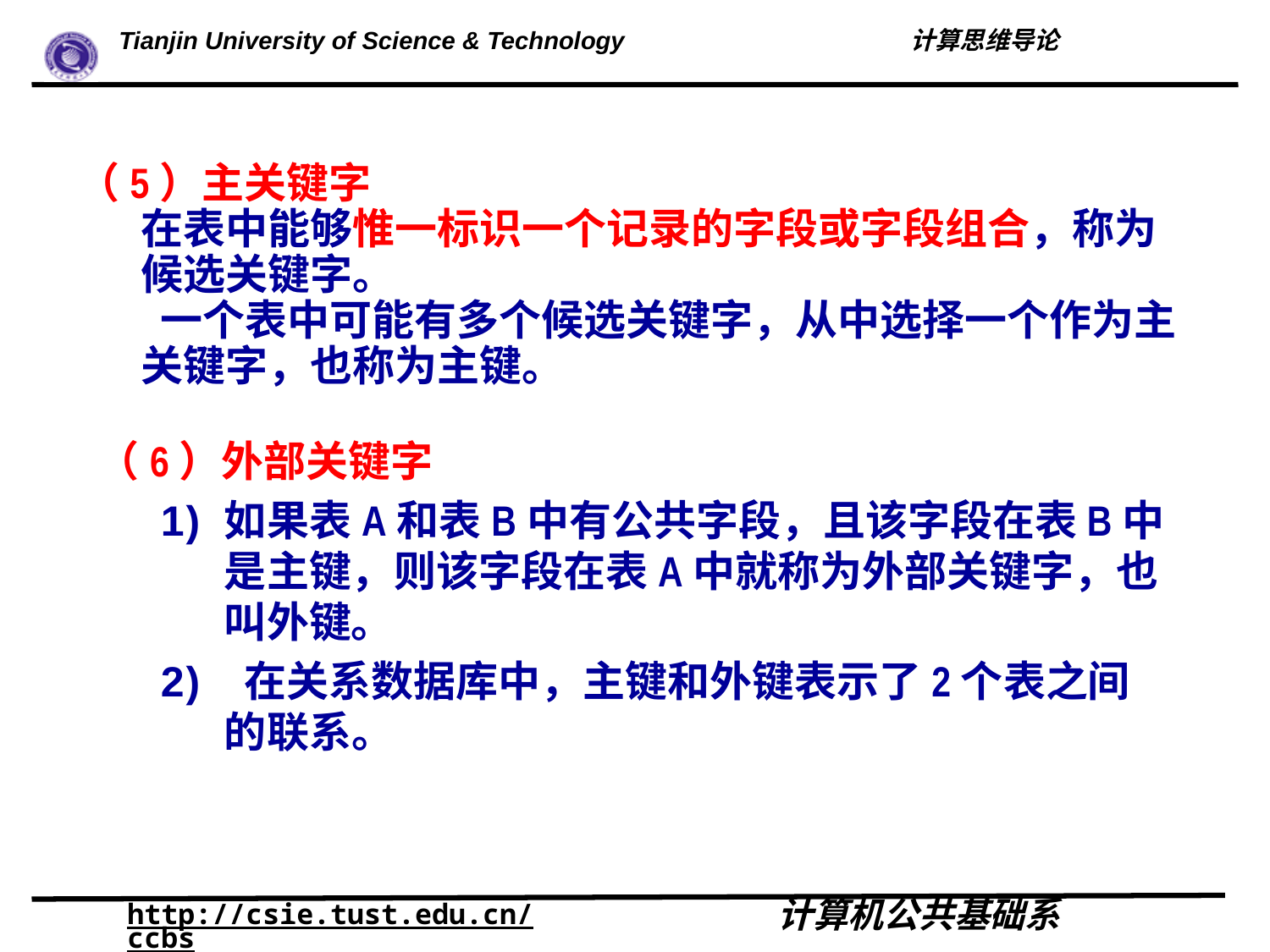

（5）主关键字
在表中能够惟一标识一个记录的字段或字段组合，称为候选关键字。
 一个表中可能有多个候选关键字，从中选择一个作为主关键字，也称为主键。

（6）外部关键字
如果表A和表B中有公共字段，且该字段在表B中是主键，则该字段在表A中就称为外部关键字，也叫外键。
 在关系数据库中，主键和外键表示了2个表之间的联系。